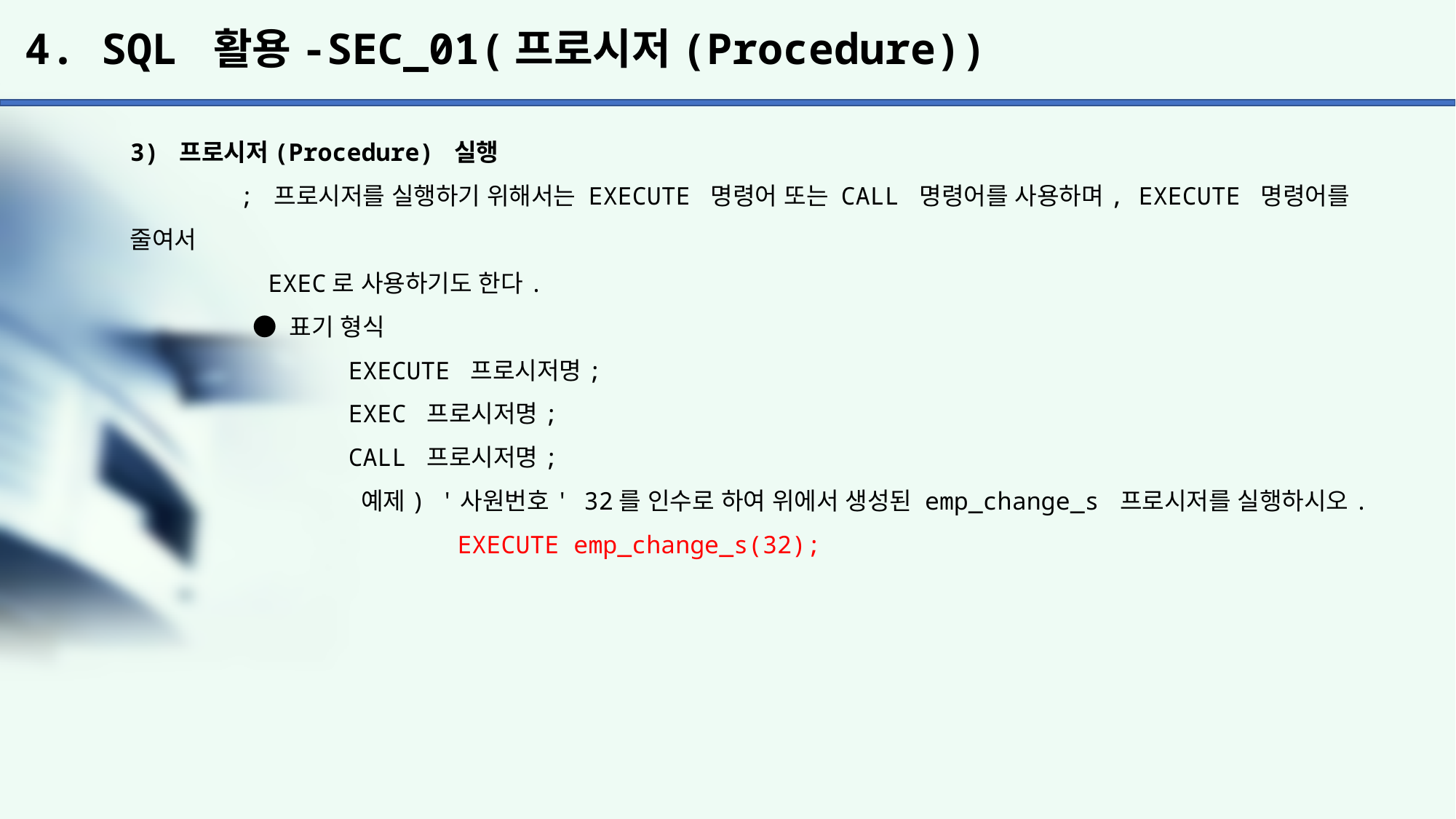

# 4. SQL 활용-SEC_01(프로시저(Procedure))
3) 프로시저(Procedure) 실행
	; 프로시저를 실행하기 위해서는 EXECUTE 명령어 또는 CALL 명령어를 사용하며, EXECUTE 명령어를 줄여서
	  EXEC로 사용하기도 한다.
	  ● 표기 형식
		EXECUTE 프로시저명;
		EXEC 프로시저명;
		CALL 프로시저명;
		 예제) '사원번호' 32를 인수로 하여 위에서 생성된 emp_change_s 프로시저를 실행하시오.
			EXECUTE emp_change_s(32);